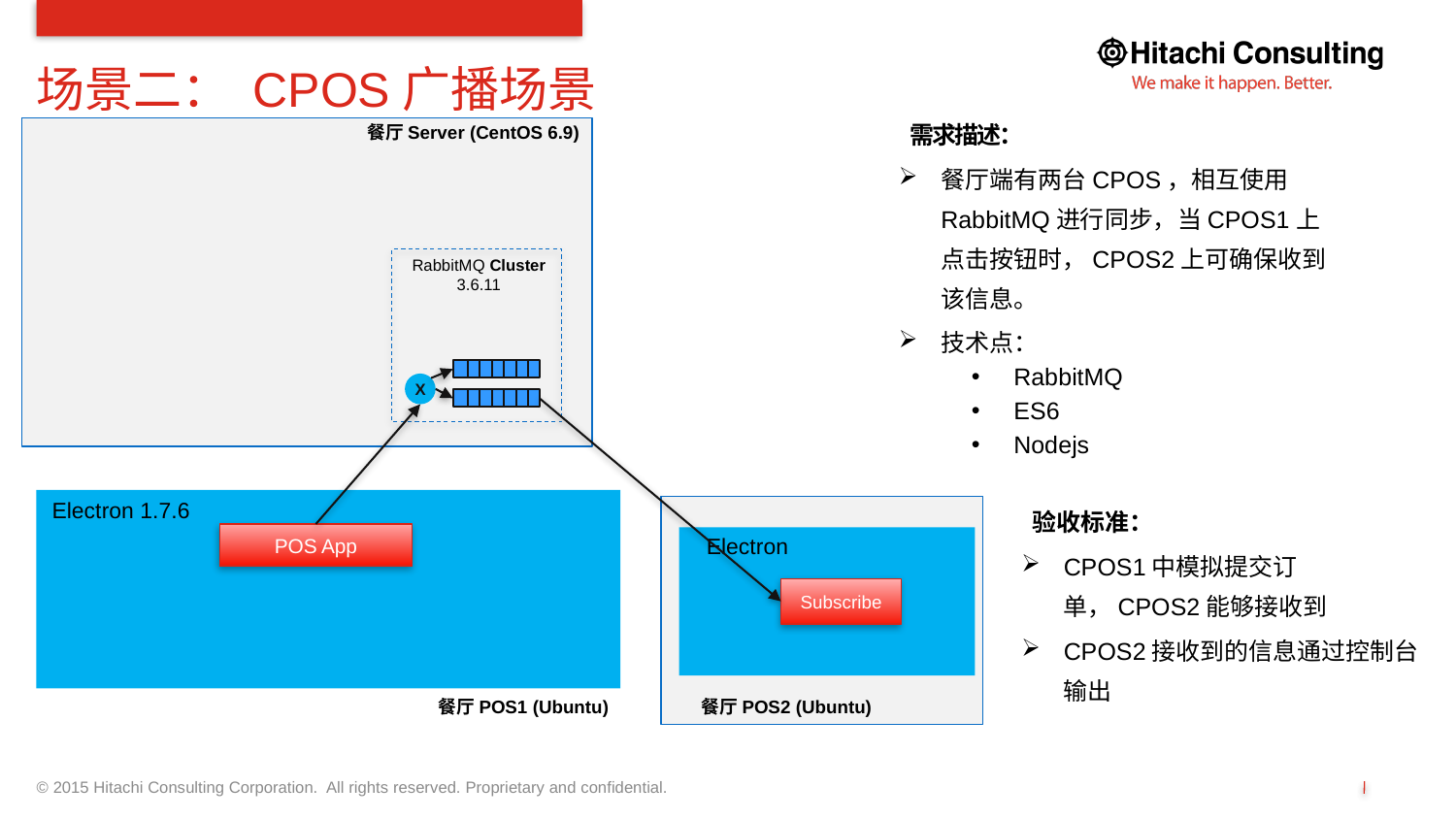

# 场景二： CPOS广播场景
 需求描述：
餐厅端有两台CPOS，相互使用RabbitMQ进行同步，当CPOS1上点击按钮时，CPOS2上可确保收到该信息。
技术点：
RabbitMQ
ES6
Nodejs
餐厅Server (CentOS 6.9)

RabbitMQ Cluster
3.6.11

X
Electron 1.7.6

 验收标准：
CPOS1中模拟提交订单，CPOS2能够接收到
CPOS2接收到的信息通过控制台输出
POS App
Electron

Subscribe
餐厅POS1 (Ubuntu)
餐厅POS2 (Ubuntu)
6